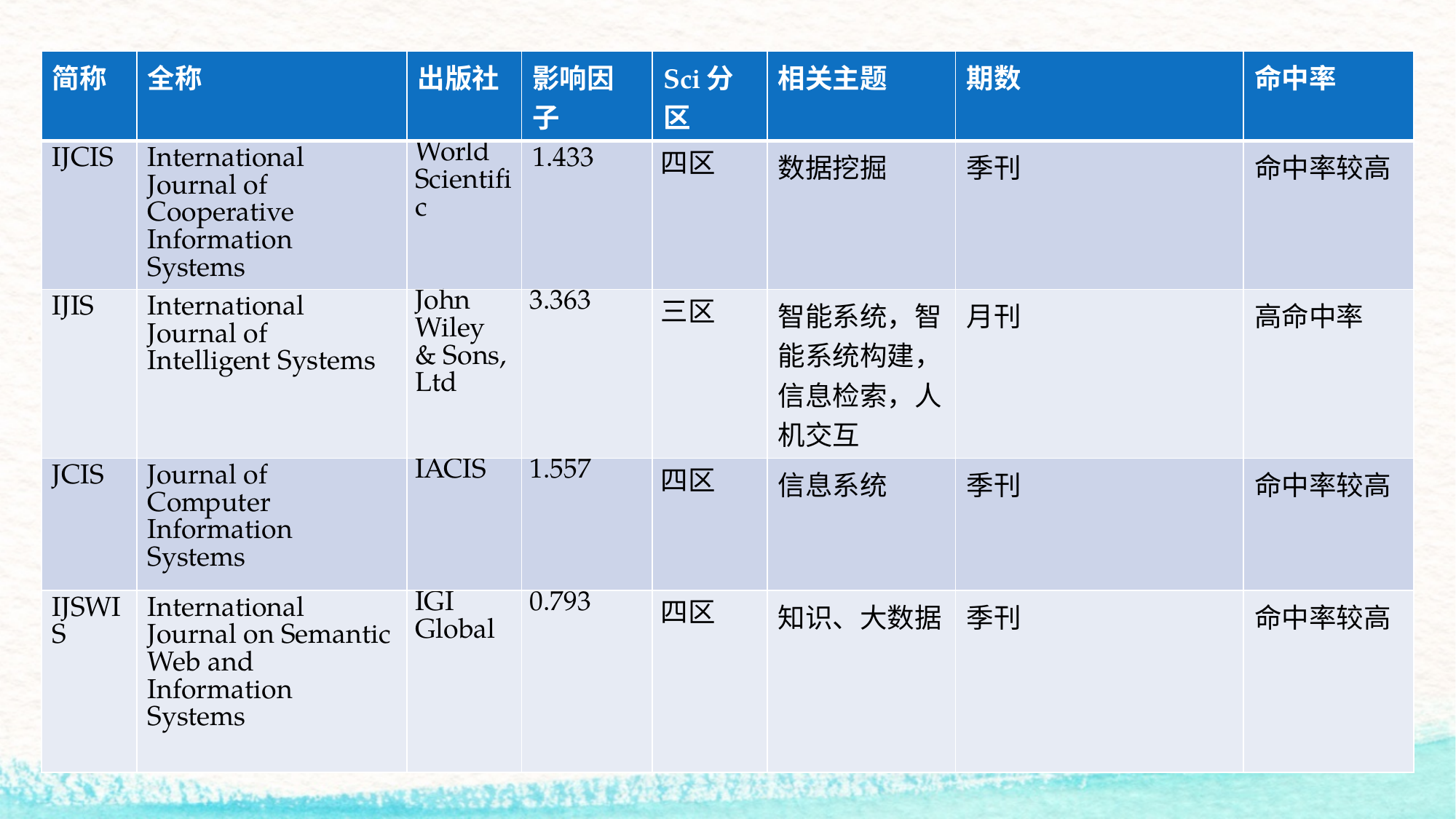

| 简称 | 全称 | 出版社 | 影响因子 | Sci分区 | 相关主题 | 期数 | 命中率 |
| --- | --- | --- | --- | --- | --- | --- | --- |
| IJCIS | International Journal of Cooperative Information Systems | World Scientific | 1.433 | 四区 | 数据挖掘 | 季刊 | 命中率较高 |
| IJIS | International Journal of Intelligent Systems | John Wiley & Sons, Ltd | 3.363 | 三区 | 智能系统，智能系统构建，信息检索，人机交互 | 月刊 | 高命中率 |
| JCIS | Journal of Computer Information Systems | IACIS | 1.557 | 四区 | 信息系统 | 季刊 | 命中率较高 |
| IJSWIS | International Journal on Semantic Web and Information Systems | IGI Global | 0.793 | 四区 | 知识、大数据 | 季刊 | 命中率较高 |